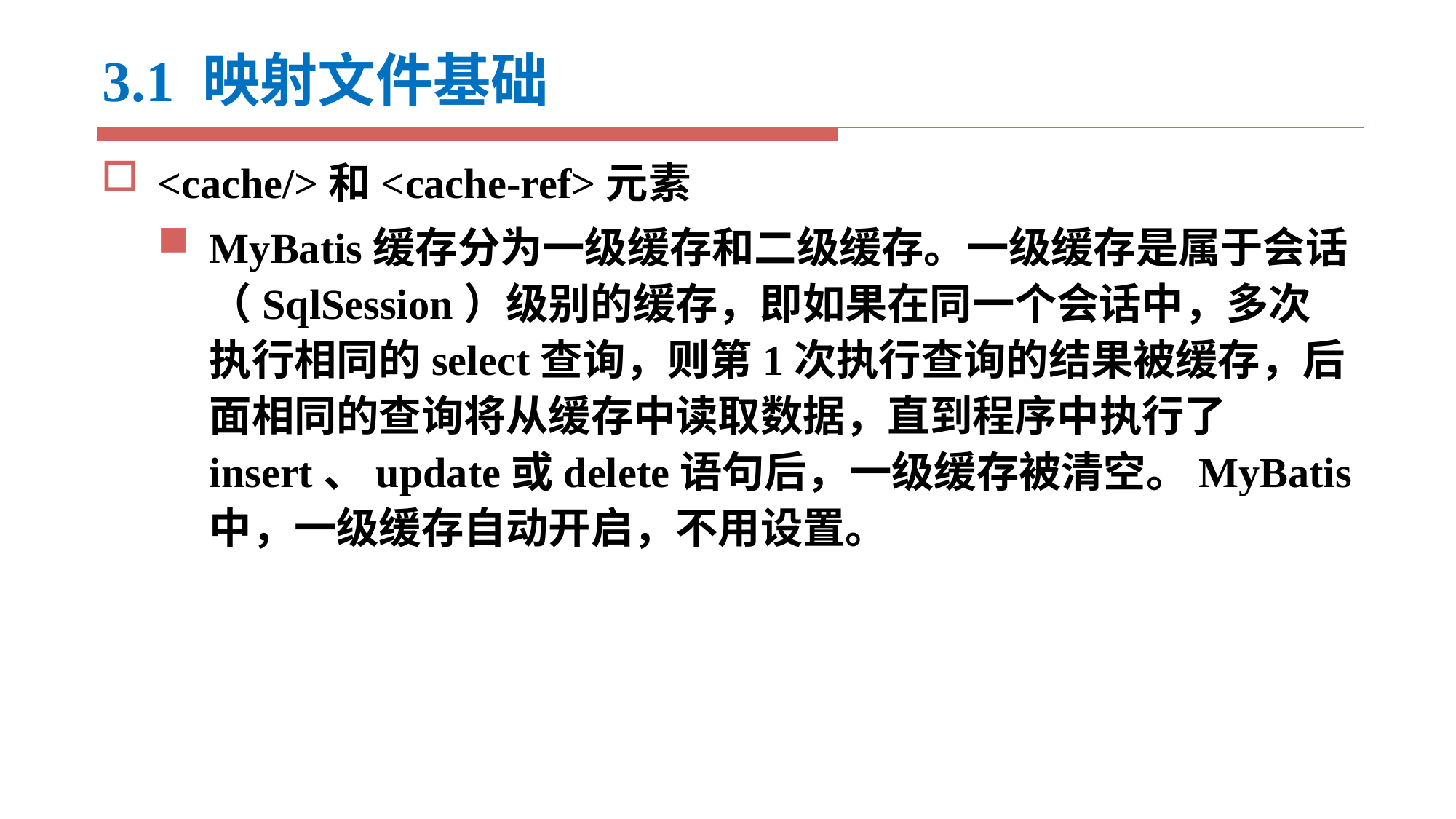

# 3.1 映射文件基础
<cache/>和<cache-ref>元素
MyBatis缓存分为一级缓存和二级缓存。一级缓存是属于会话（SqlSession）级别的缓存，即如果在同一个会话中，多次执行相同的select查询，则第1次执行查询的结果被缓存，后面相同的查询将从缓存中读取数据，直到程序中执行了insert、update或delete语句后，一级缓存被清空。MyBatis中，一级缓存自动开启，不用设置。
14